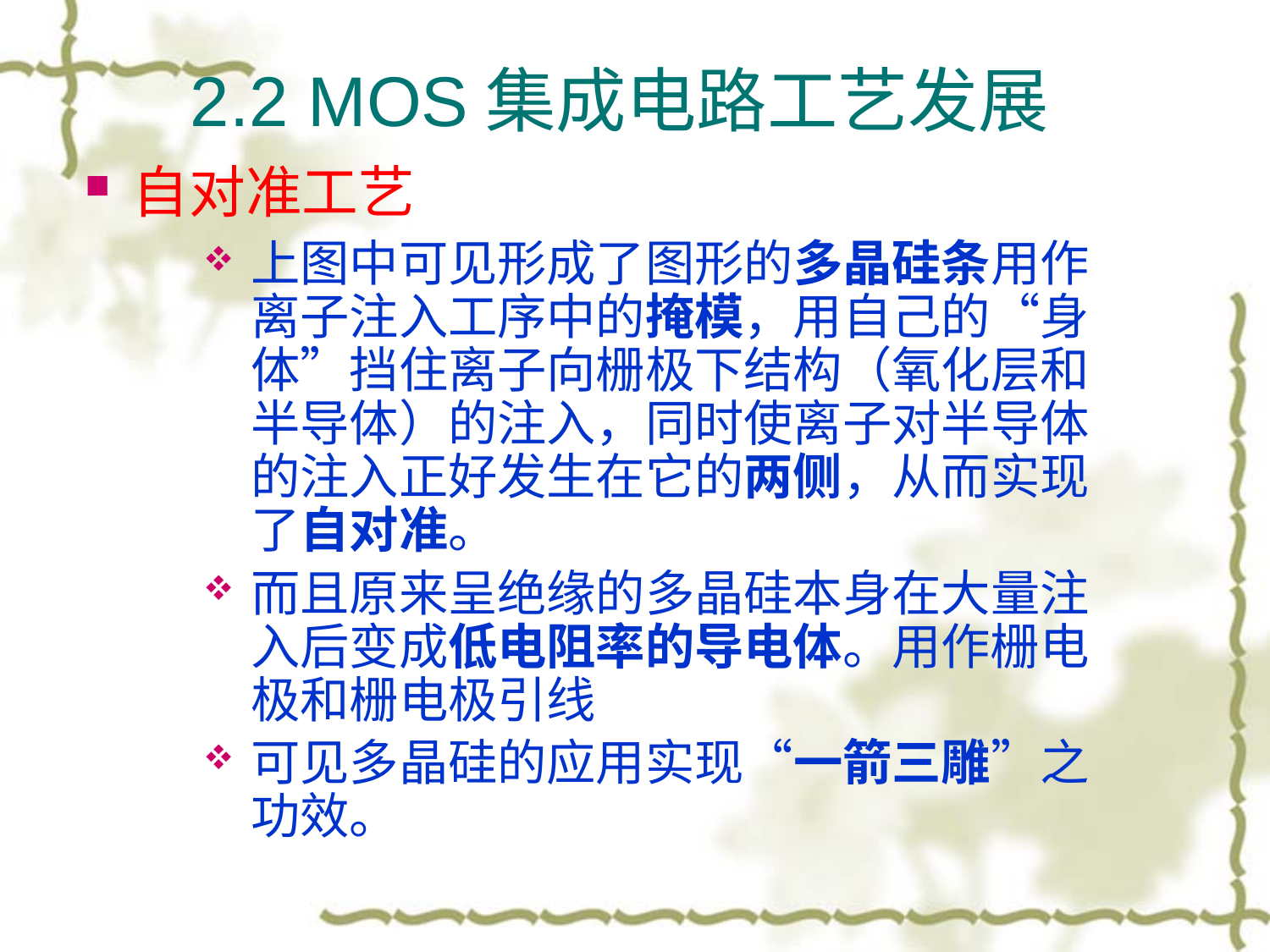

2.2 MOS集成电路工艺发展
自对准工艺
上图中可见形成了图形的多晶硅条用作离子注入工序中的掩模，用自己的“身体”挡住离子向栅极下结构（氧化层和半导体）的注入，同时使离子对半导体的注入正好发生在它的两侧，从而实现了自对准。
而且原来呈绝缘的多晶硅本身在大量注入后变成低电阻率的导电体。用作栅电极和栅电极引线
可见多晶硅的应用实现“一箭三雕”之功效。
31